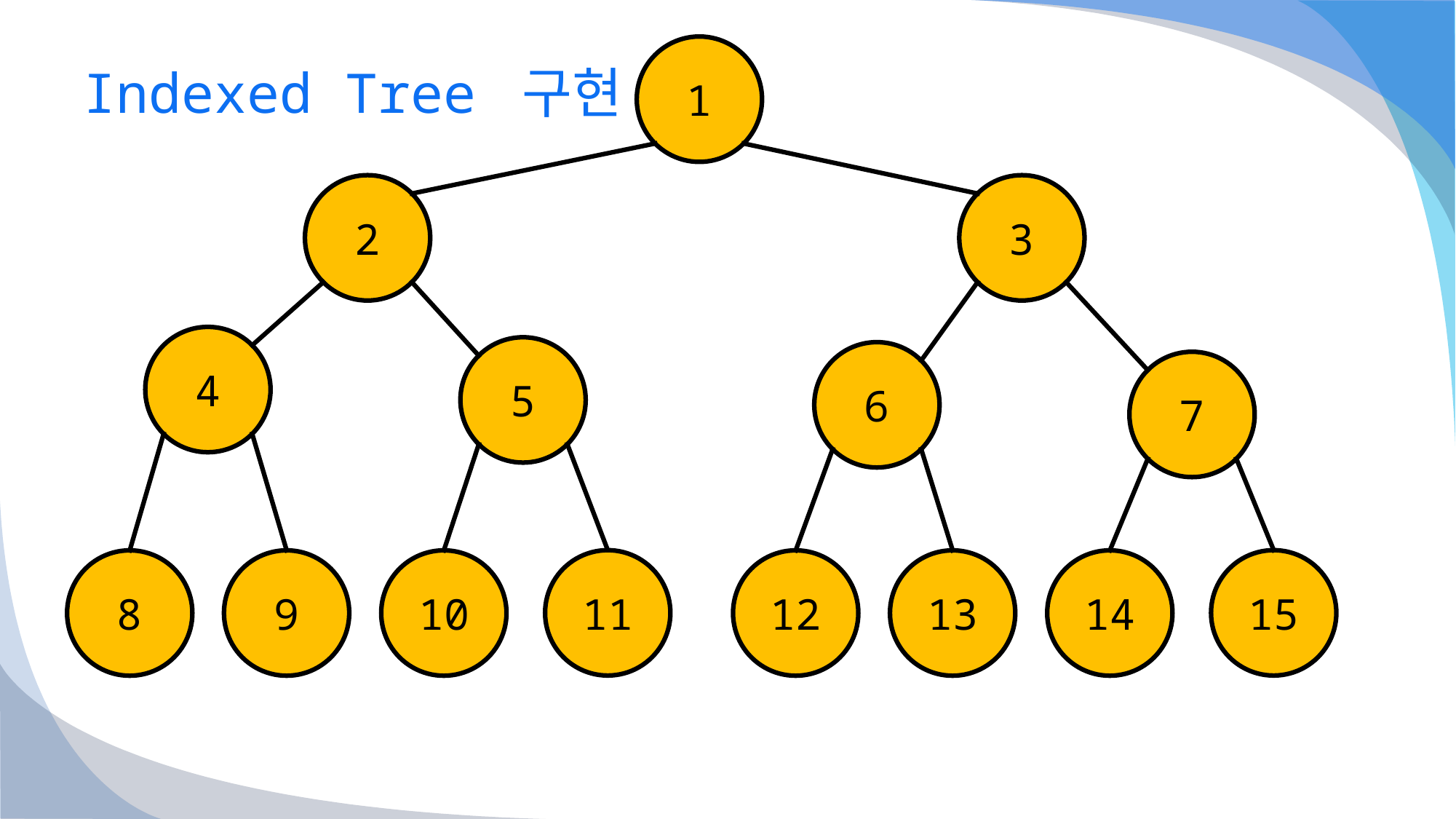

Indexed Tree 구현
1
2
3
4
5
6
7
11
15
8
9
10
12
13
14